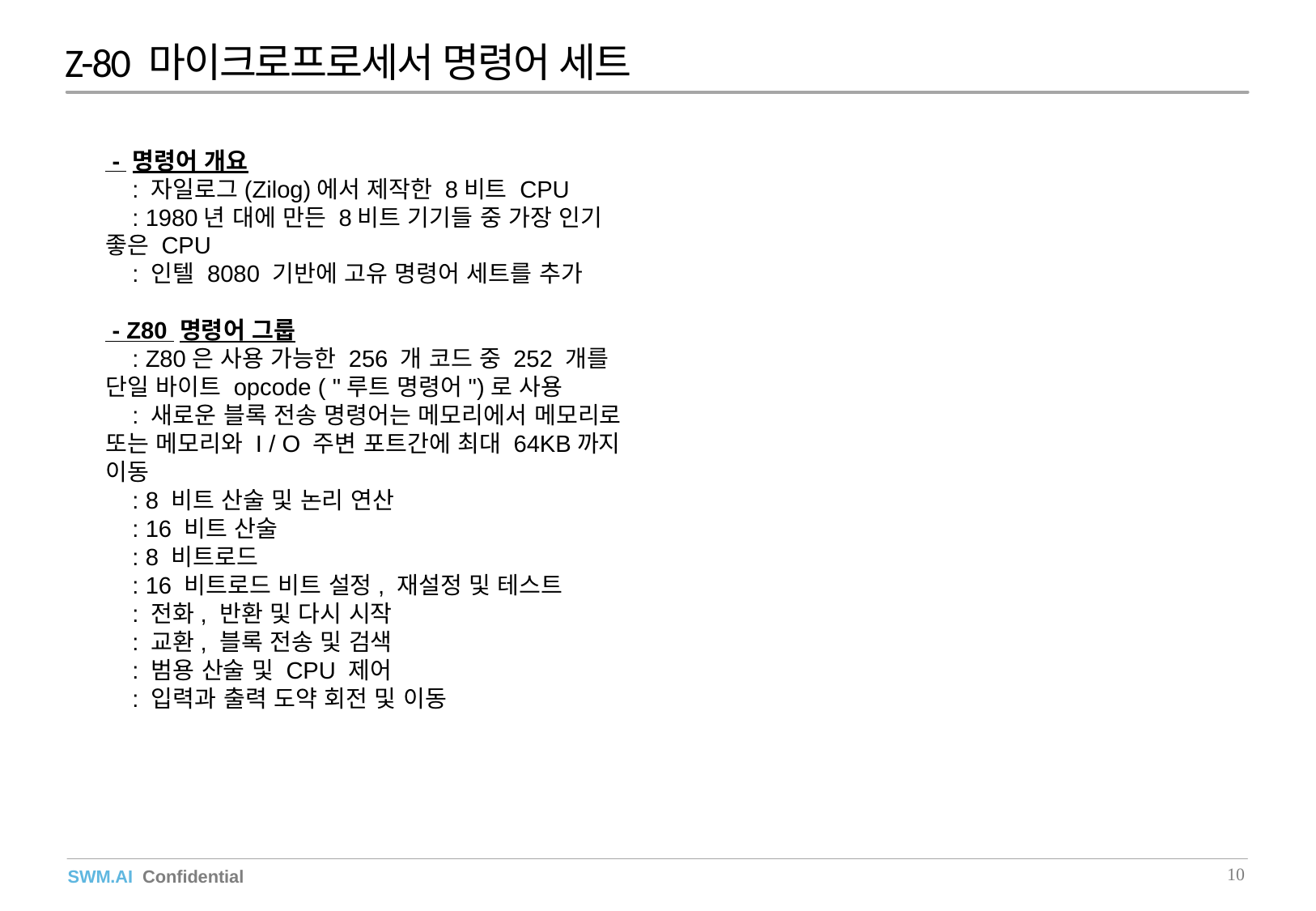

Z-80 마이크로프로세서 명령어 세트
 - 명령어 개요
    : 자일로그(Zilog)에서 제작한 8비트 CPU
    : 1980년 대에 만든 8비트 기기들 중 가장 인기 좋은 CPU
    : 인텔 8080 기반에 고유 명령어 세트를 추가

 - Z80 명령어 그룹
    : Z80은 사용 가능한 256 개 코드 중 252 개를 단일 바이트 opcode ( "루트 명령어")로 사용
    : 새로운 블록 전송 명령어는 메모리에서 메모리로 또는 메모리와 I / O 주변 포트간에 최대 64KB까지 이동
    : 8 비트 산술 및 논리 연산
    : 16 비트 산술
    : 8 비트로드
    : 16 비트로드 비트 설정, 재설정 및 테스트
    : 전화, 반환 및 다시 시작
    : 교환, 블록 전송 및 검색
    : 범용 산술 및 CPU 제어
    : 입력과 출력 도약 회전 및 이동
10